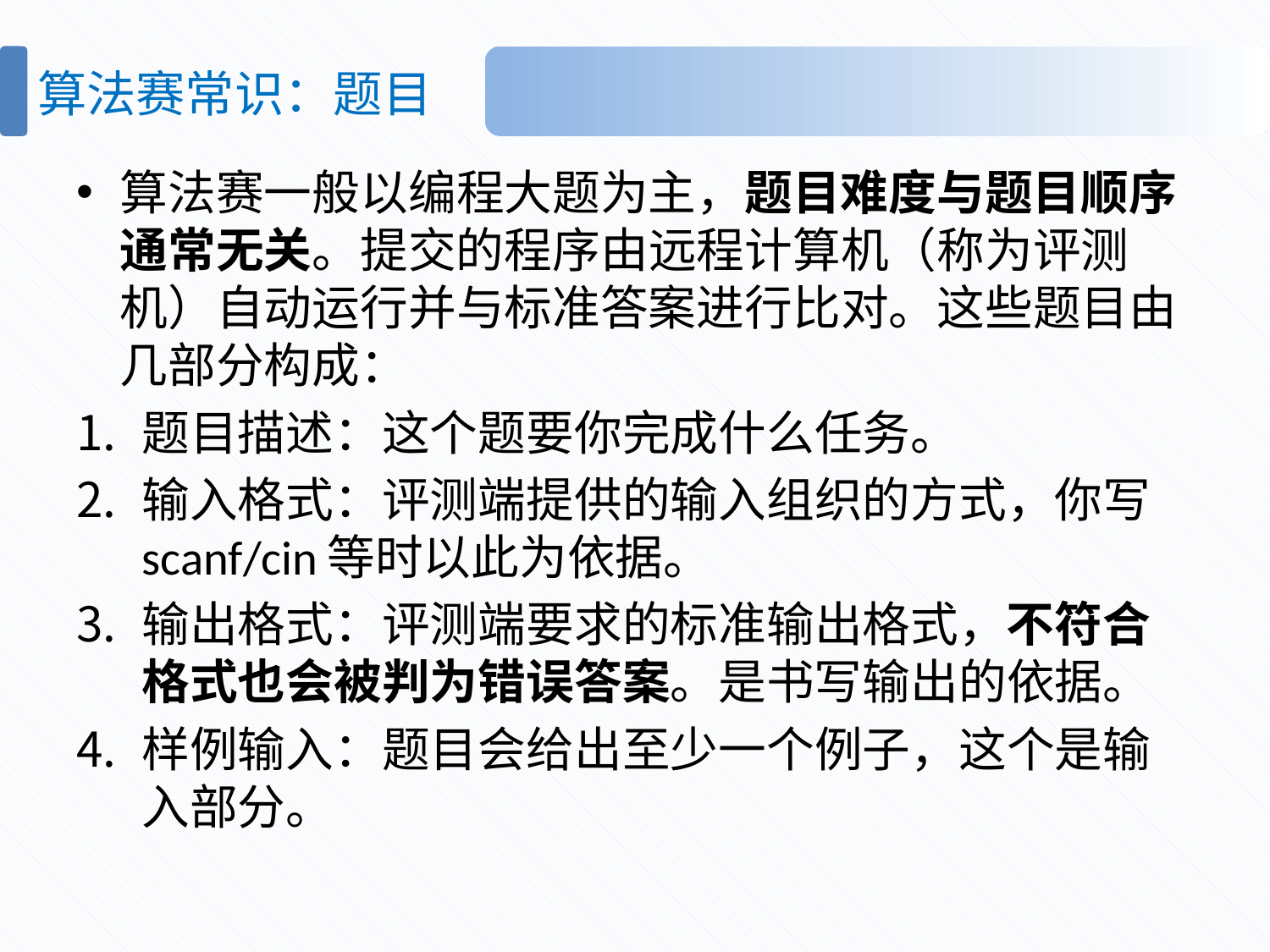

# 算法赛常识：题目
算法赛一般以编程大题为主，题目难度与题目顺序通常无关。提交的程序由远程计算机（称为评测机）自动运行并与标准答案进行比对。这些题目由几部分构成：
题目描述：这个题要你完成什么任务。
输入格式：评测端提供的输入组织的方式，你写scanf/cin等时以此为依据。
输出格式：评测端要求的标准输出格式，不符合格式也会被判为错误答案。是书写输出的依据。
样例输入：题目会给出至少一个例子，这个是输入部分。